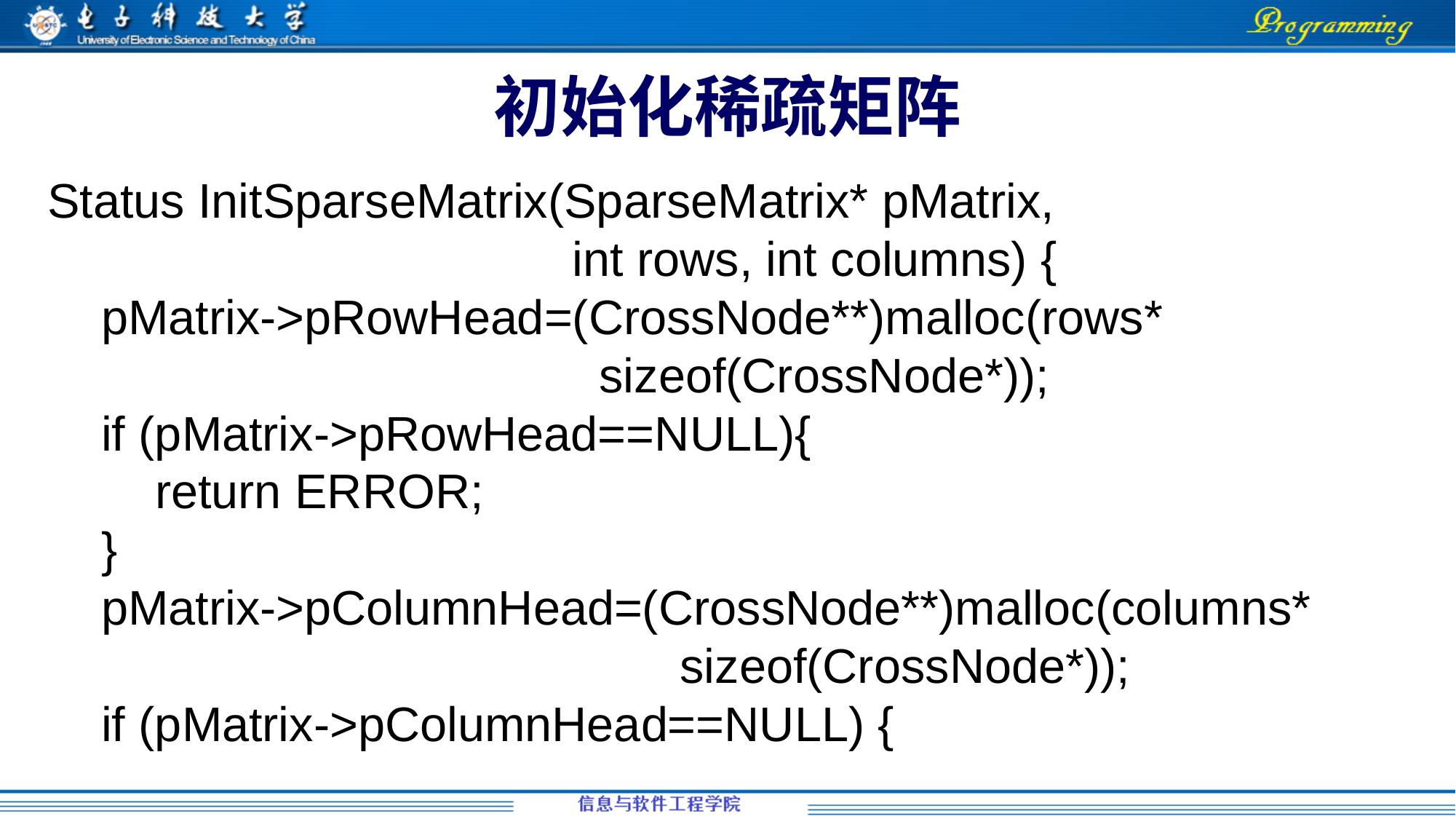

# 初始化稀疏矩阵
Status InitSparseMatrix(SparseMatrix* pMatrix,
                                       int rows, int columns) {
    pMatrix->pRowHead=(CrossNode**)malloc(rows*
                                         sizeof(CrossNode*));
    if (pMatrix->pRowHead==NULL){
        return ERROR;
    }
    pMatrix->pColumnHead=(CrossNode**)malloc(columns*
                                               sizeof(CrossNode*));
    if (pMatrix->pColumnHead==NULL) {